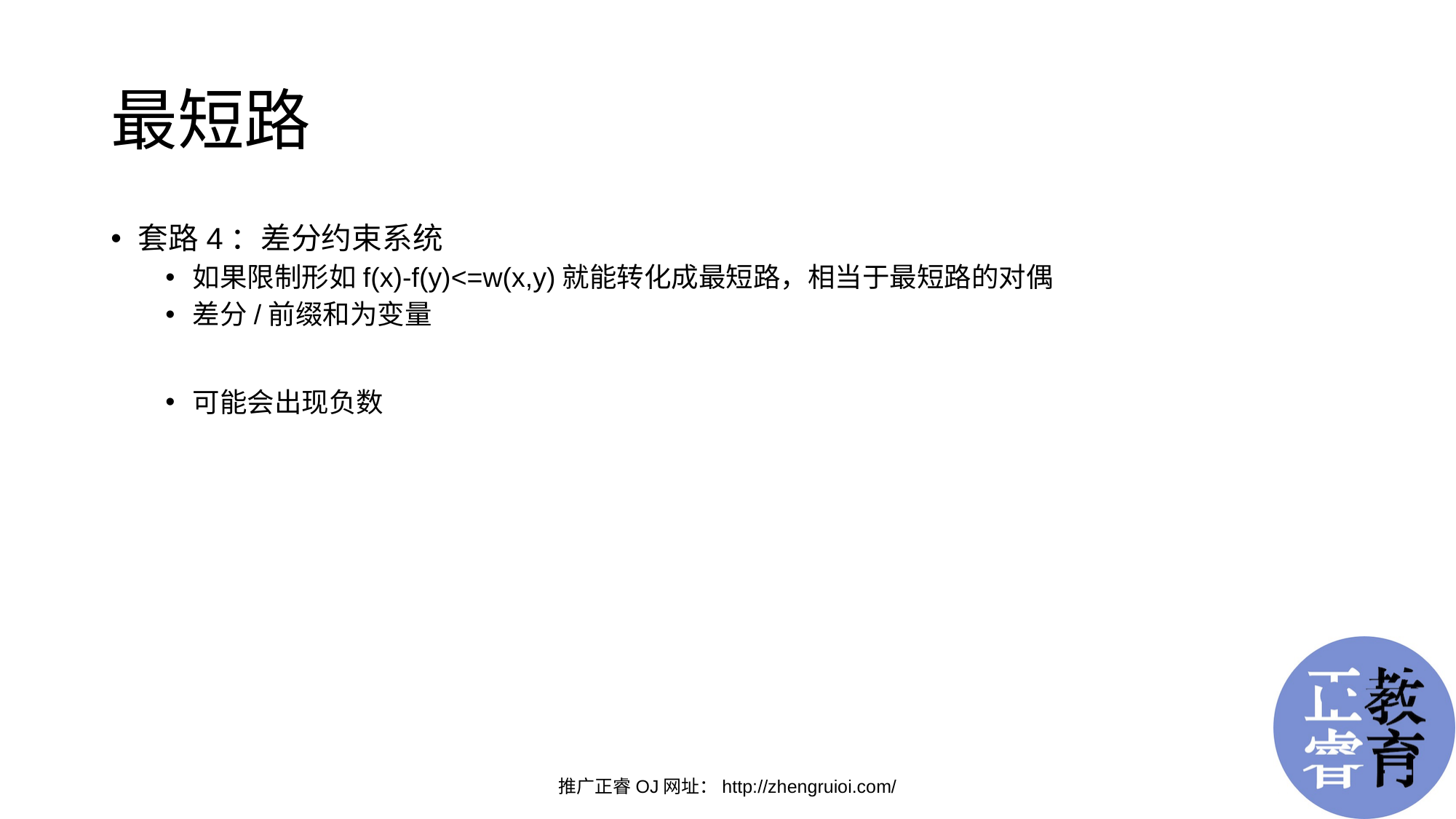

# 最短路
套路4：差分约束系统
如果限制形如f(x)-f(y)<=w(x,y)就能转化成最短路，相当于最短路的对偶
差分/前缀和为变量

可能会出现负数